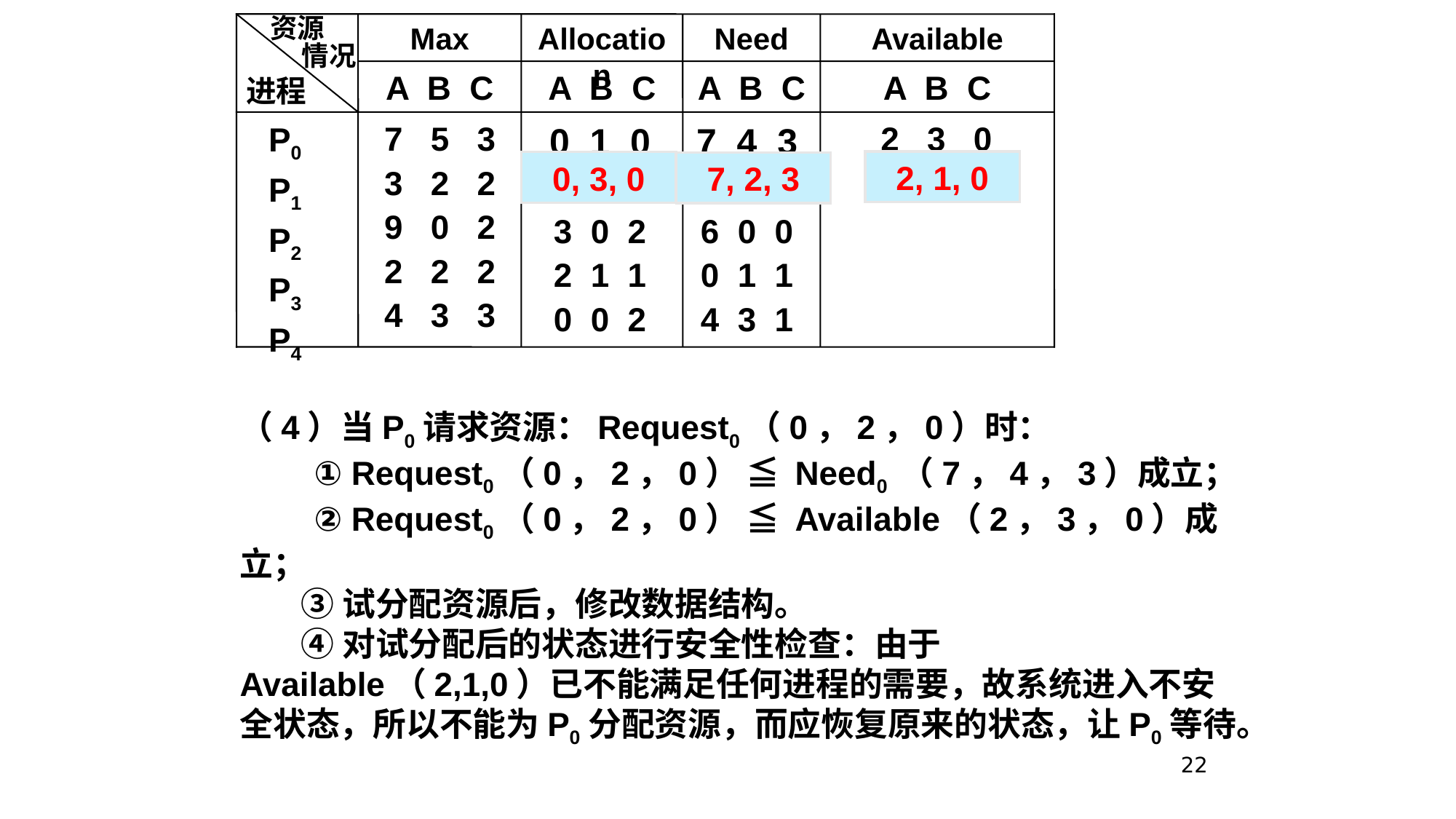

资源

Max

Allocation

Need

Available

A  B  C

A  B  C
A  B  C
A  B  C

情况
进程
P0
P1
P2
P3
P4
7   5   3
3   2   2
9   0   2
2   2   2
4   3   3
0  1  0
3  0  2
3  0  2
2  1  1
0  0  2
7  4  3
0  2  0
6  0  0
0  1  1
4  3  1
 2   3   0

2, 1, 0
0, 3, 0
7, 2, 3
（4）当P0请求资源：Request0（0，2，0）时：
        ① Request0（0，2，0） ≦ Need0 （7，4，3）成立；
        ② Request0（0，2，0） ≦ Available（2，3，0）成立；
        ③试分配资源后，修改数据结构。
        ④对试分配后的状态进行安全性检查：由于Available（2,1,0）已不能满足任何进程的需要，故系统进入不安全状态，所以不能为P0分配资源，而应恢复原来的状态，让P0等待。

22